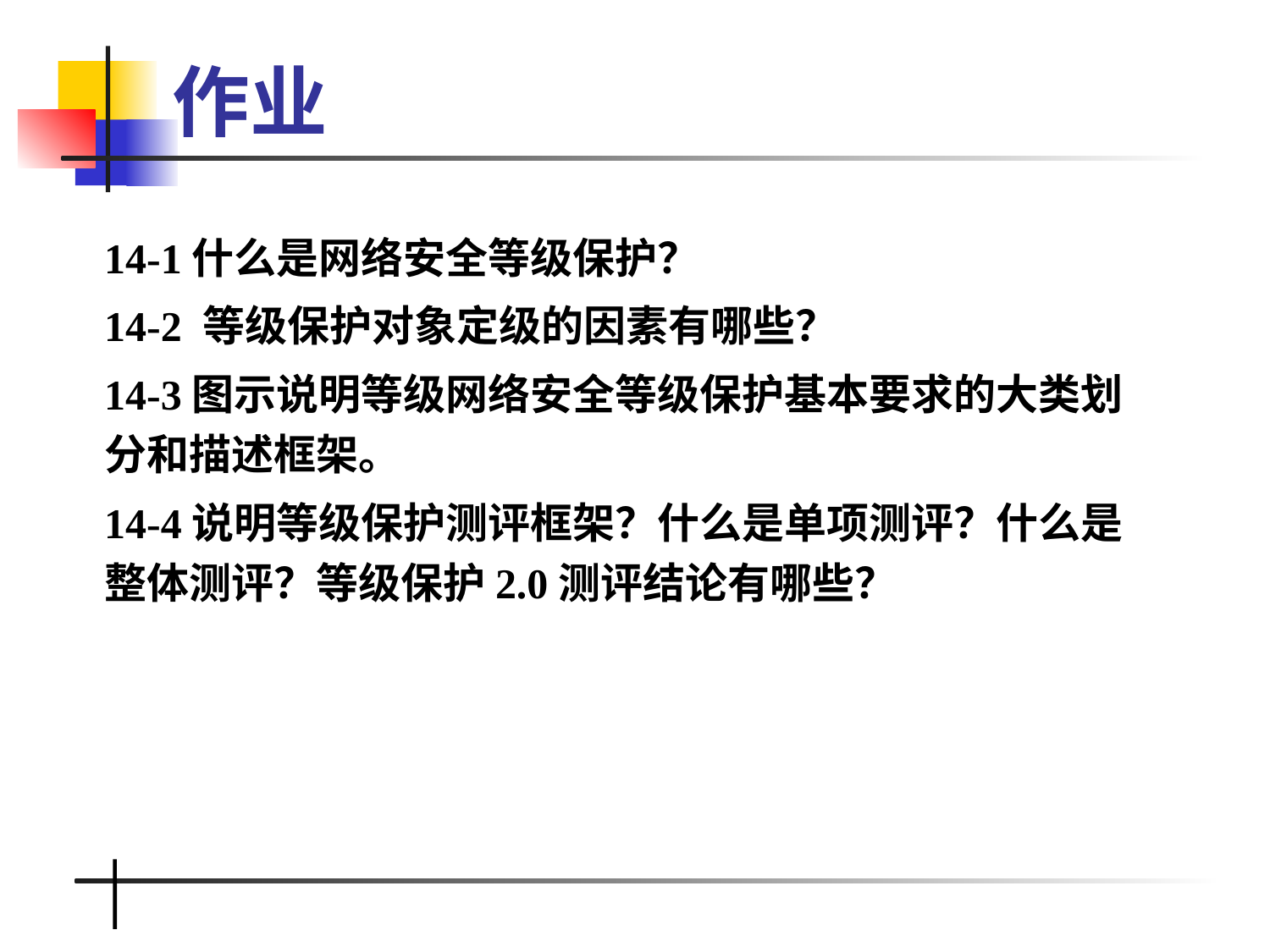

# 作业
14-1什么是网络安全等级保护？
14-2 等级保护对象定级的因素有哪些？
14-3图示说明等级网络安全等级保护基本要求的大类划分和描述框架。
14-4说明等级保护测评框架？什么是单项测评？什么是整体测评？等级保护2.0测评结论有哪些？